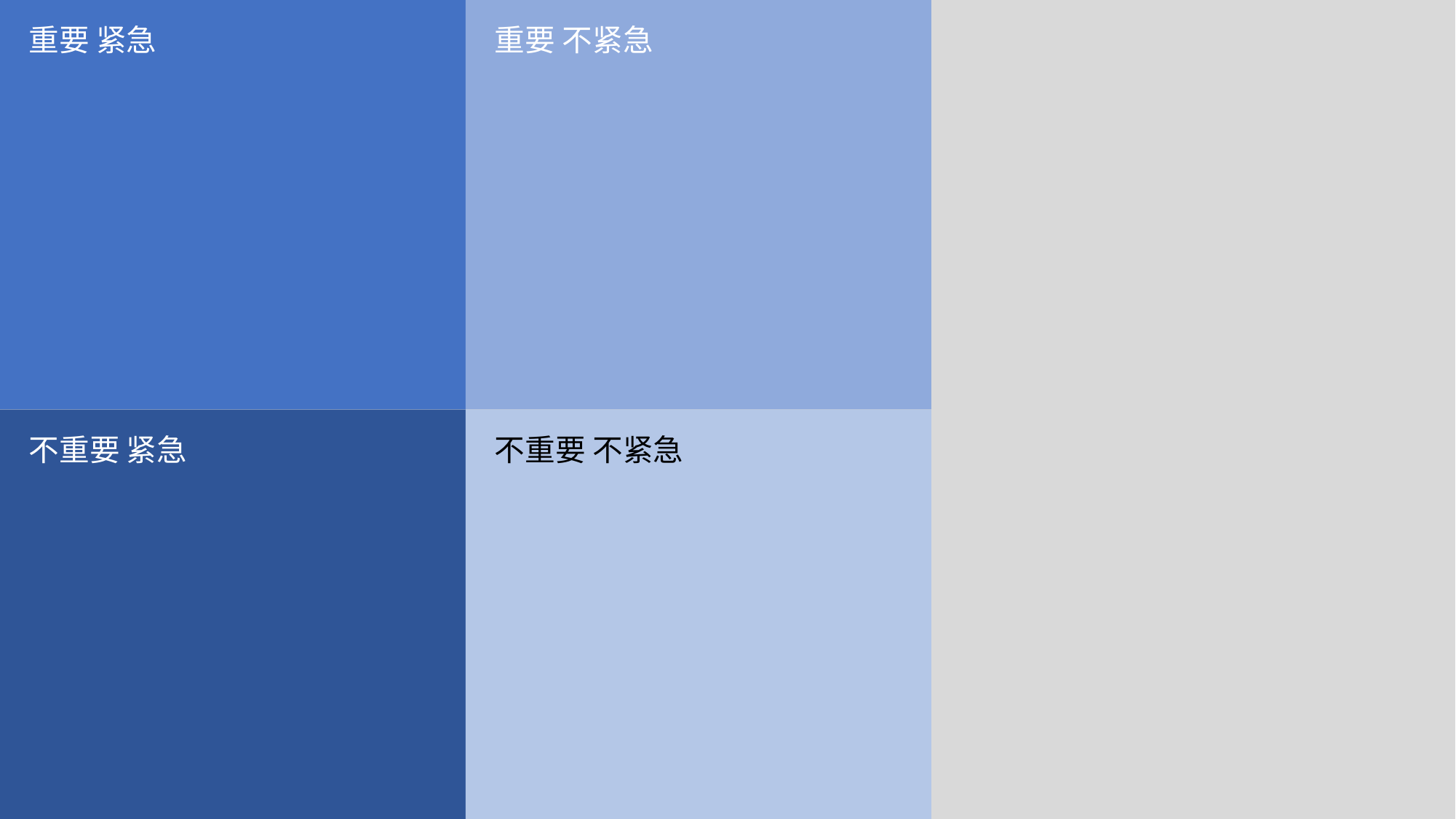

重要 紧急
重要 不紧急

不重要 紧急
不重要 不紧急